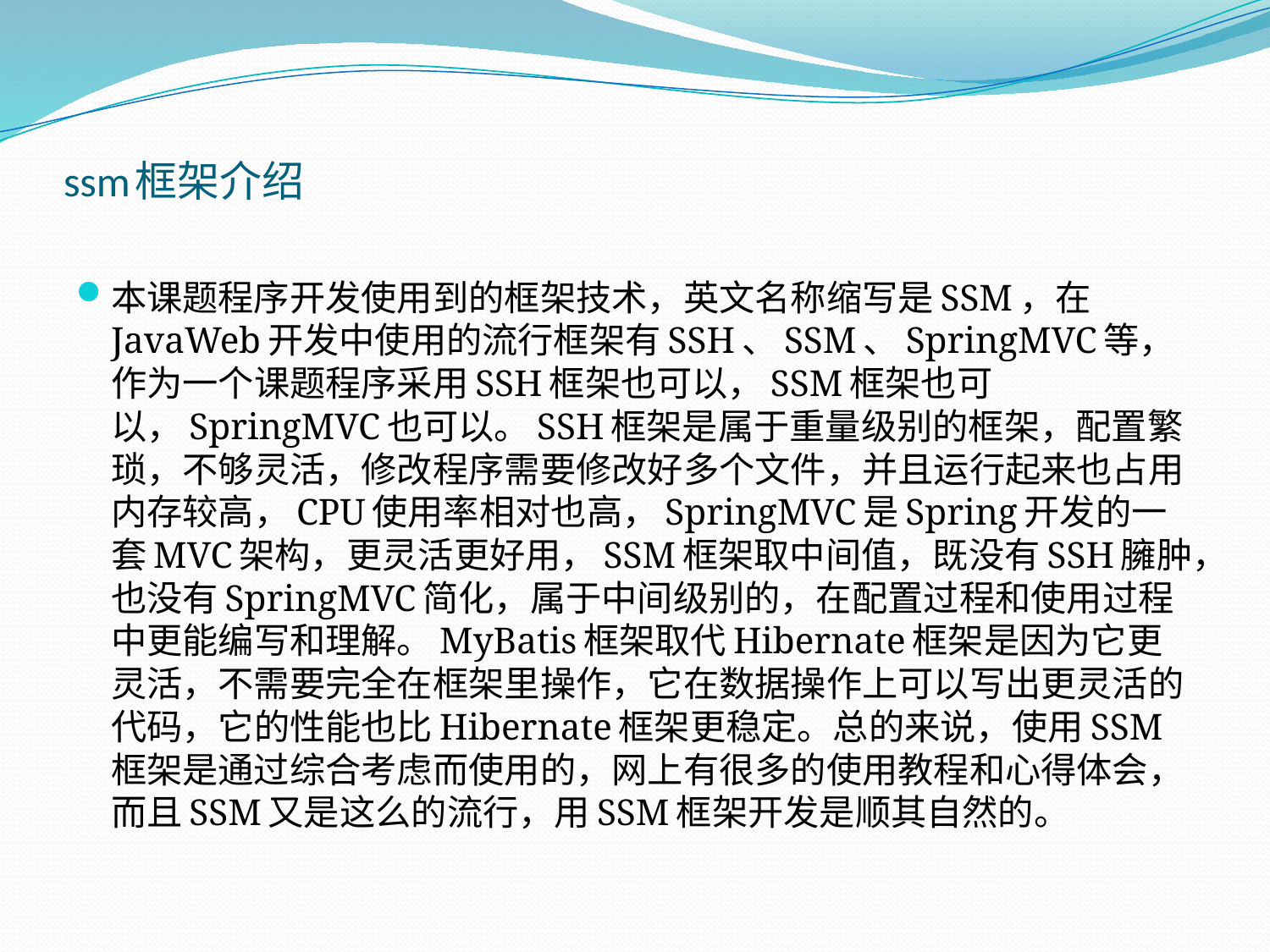

# ssm框架介绍
本课题程序开发使用到的框架技术，英文名称缩写是SSM，在JavaWeb开发中使用的流行框架有SSH、SSM、SpringMVC等，作为一个课题程序采用SSH框架也可以，SSM框架也可以，SpringMVC也可以。SSH框架是属于重量级别的框架，配置繁琐，不够灵活，修改程序需要修改好多个文件，并且运行起来也占用内存较高，CPU使用率相对也高，SpringMVC是Spring开发的一套MVC架构，更灵活更好用，SSM框架取中间值，既没有SSH臃肿，也没有SpringMVC简化，属于中间级别的，在配置过程和使用过程中更能编写和理解。MyBatis框架取代Hibernate框架是因为它更灵活，不需要完全在框架里操作，它在数据操作上可以写出更灵活的代码，它的性能也比Hibernate框架更稳定。总的来说，使用SSM框架是通过综合考虑而使用的，网上有很多的使用教程和心得体会，而且SSM又是这么的流行，用SSM框架开发是顺其自然的。